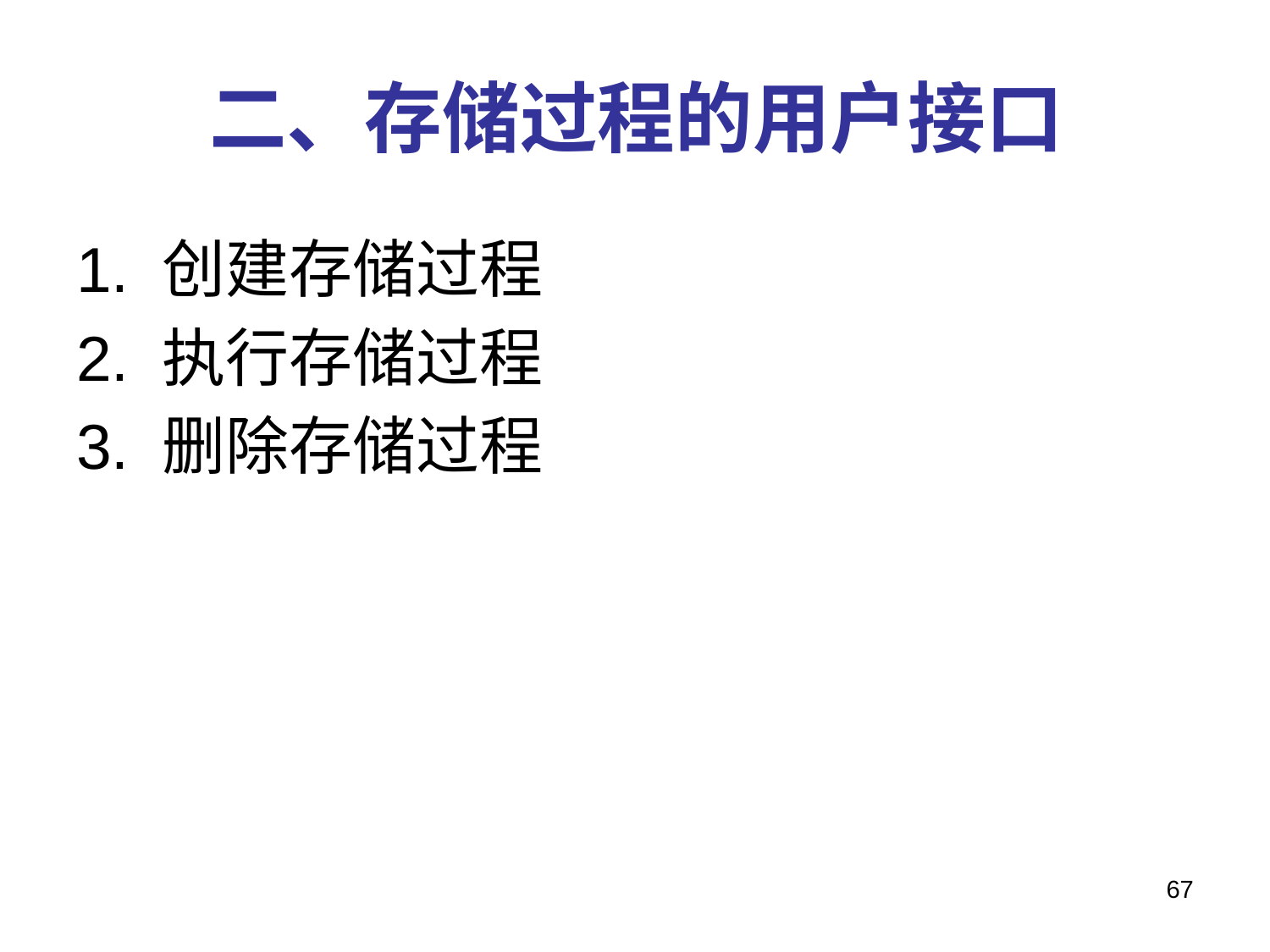

# 二、存储过程的用户接口
1. 创建存储过程
2. 执行存储过程
3. 删除存储过程

67